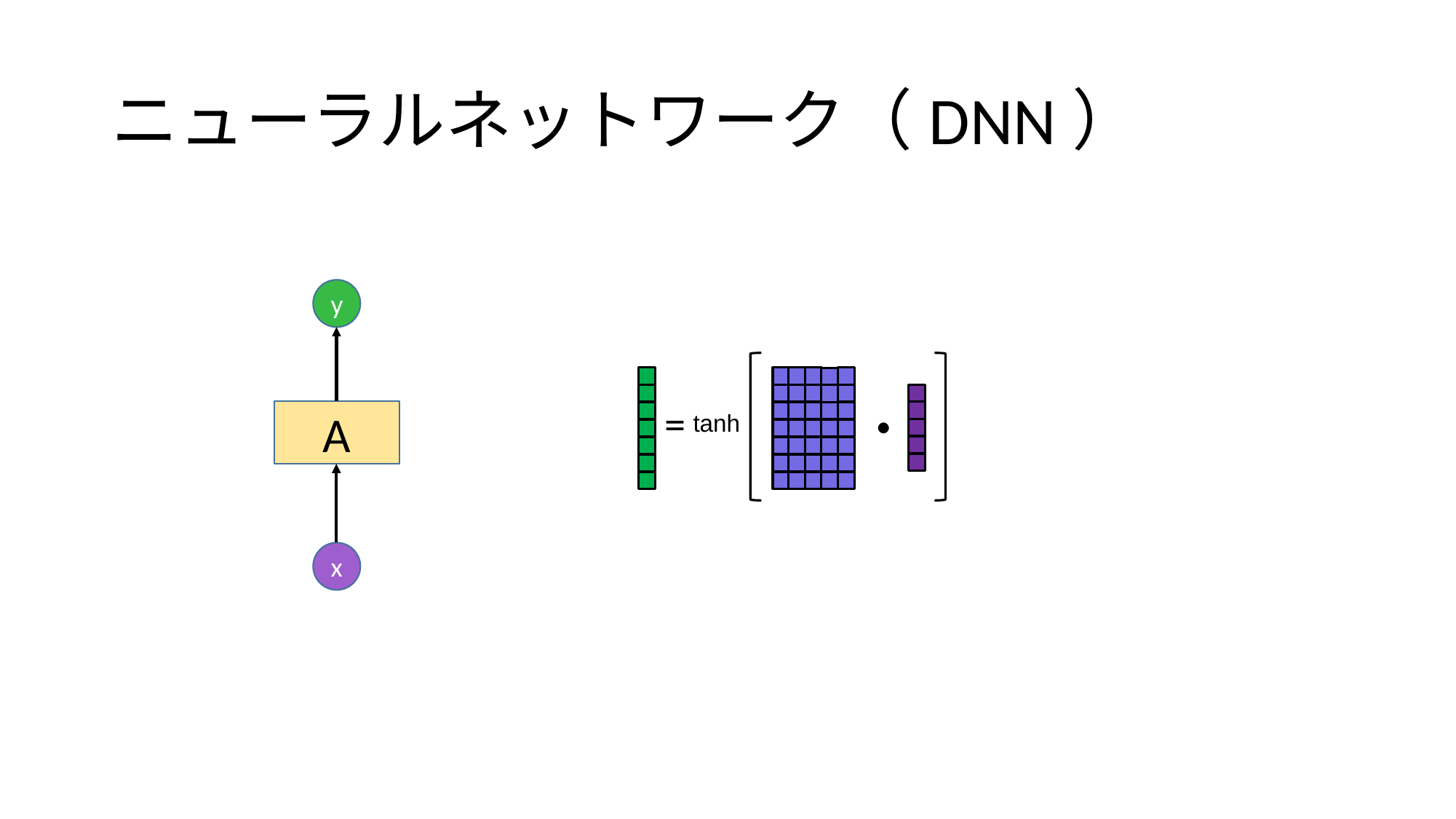

# ニューラルネットワーク（DNN）
y

=
・
A
tanh

x